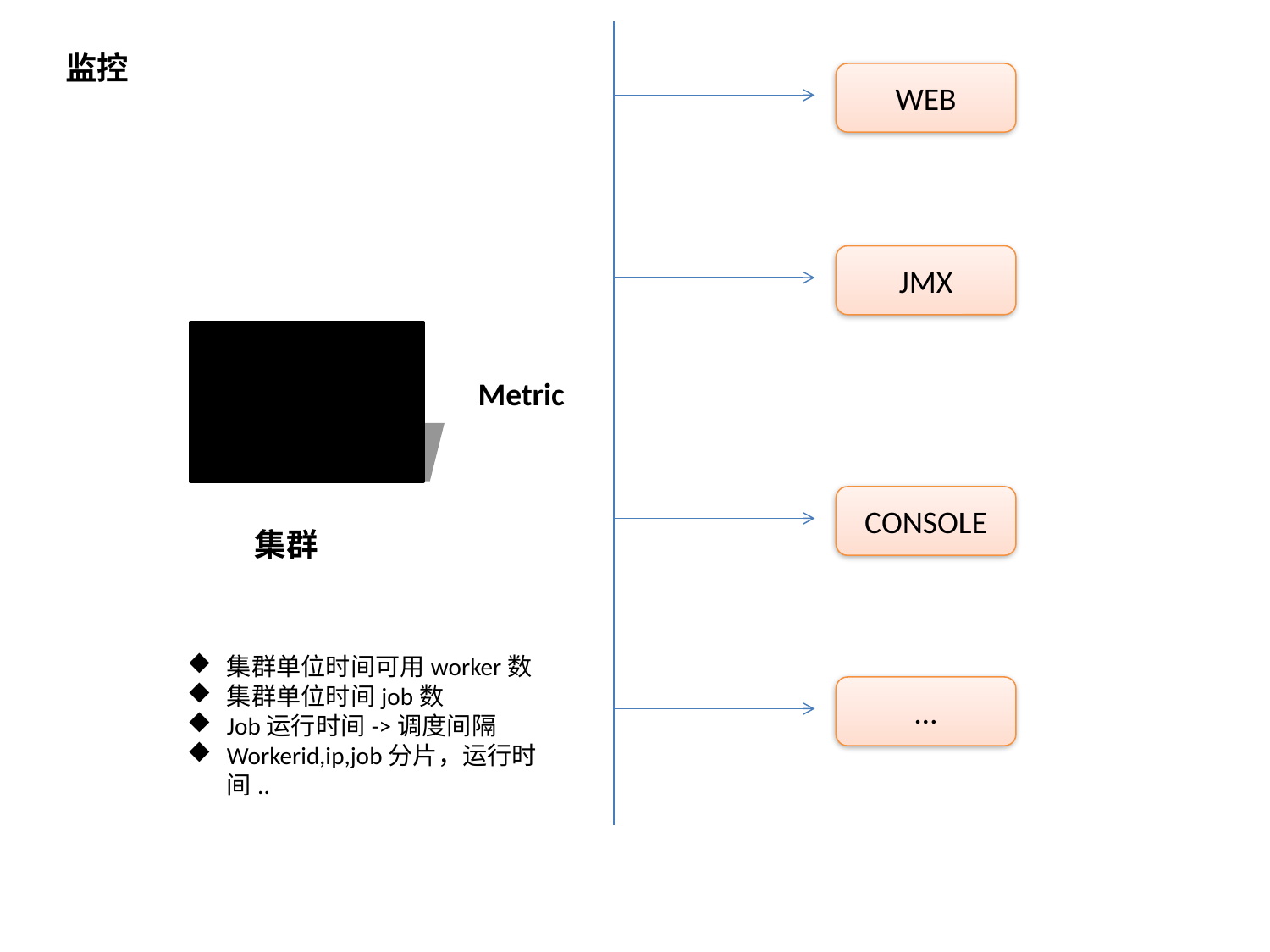

监控
WEB
JMX

Metric

CONSOLE
集群
集群单位时间可用worker数
集群单位时间job数
Job运行时间->调度间隔
Workerid,ip,job分片，运行时间..
…